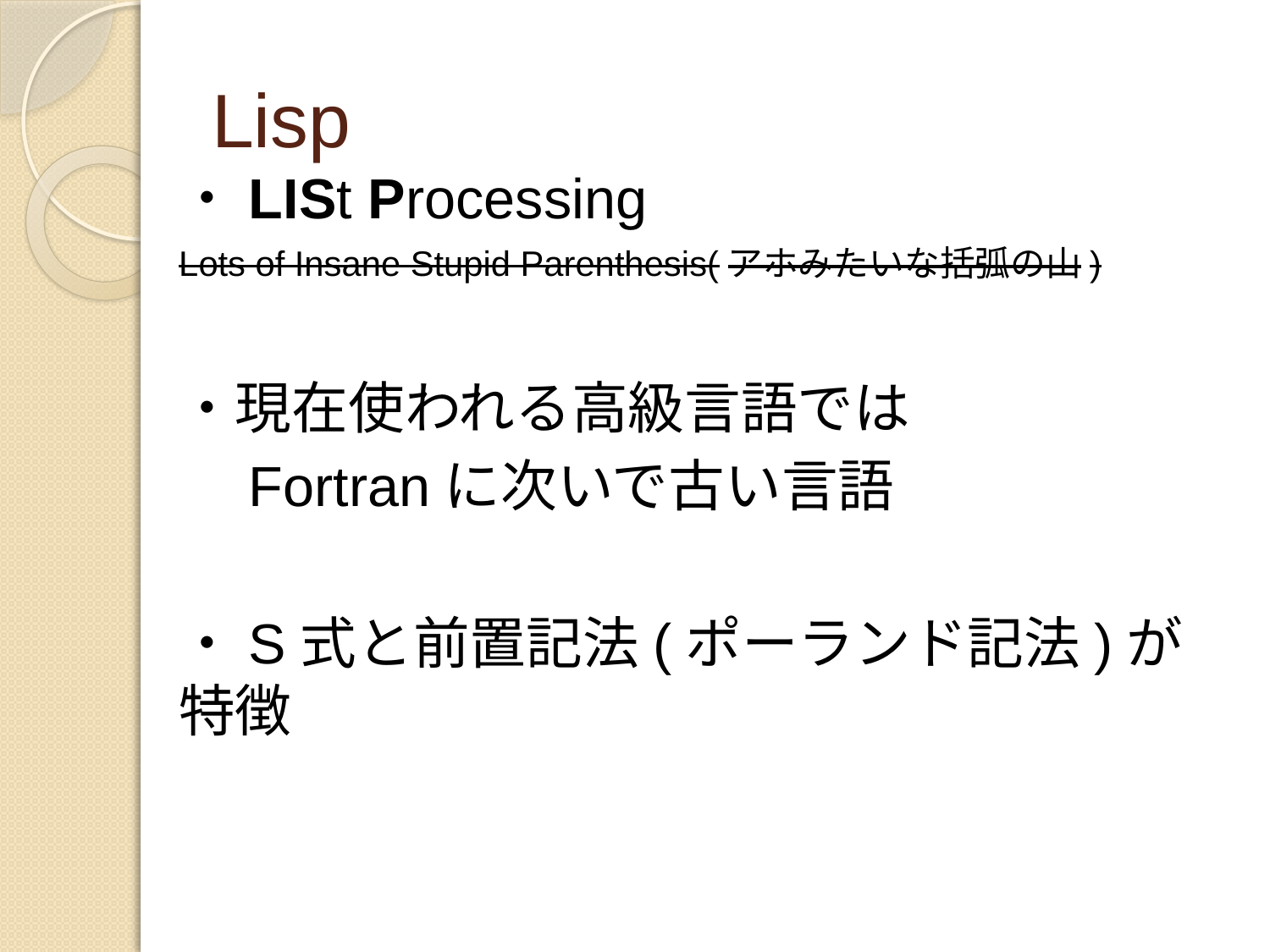

# Lisp
・LISt Processing
Lots of Insane Stupid Parenthesis(アホみたいな括弧の山)

・現在使われる高級言語では
　Fortranに次いで古い言語

・S式と前置記法(ポーランド記法)が特徴